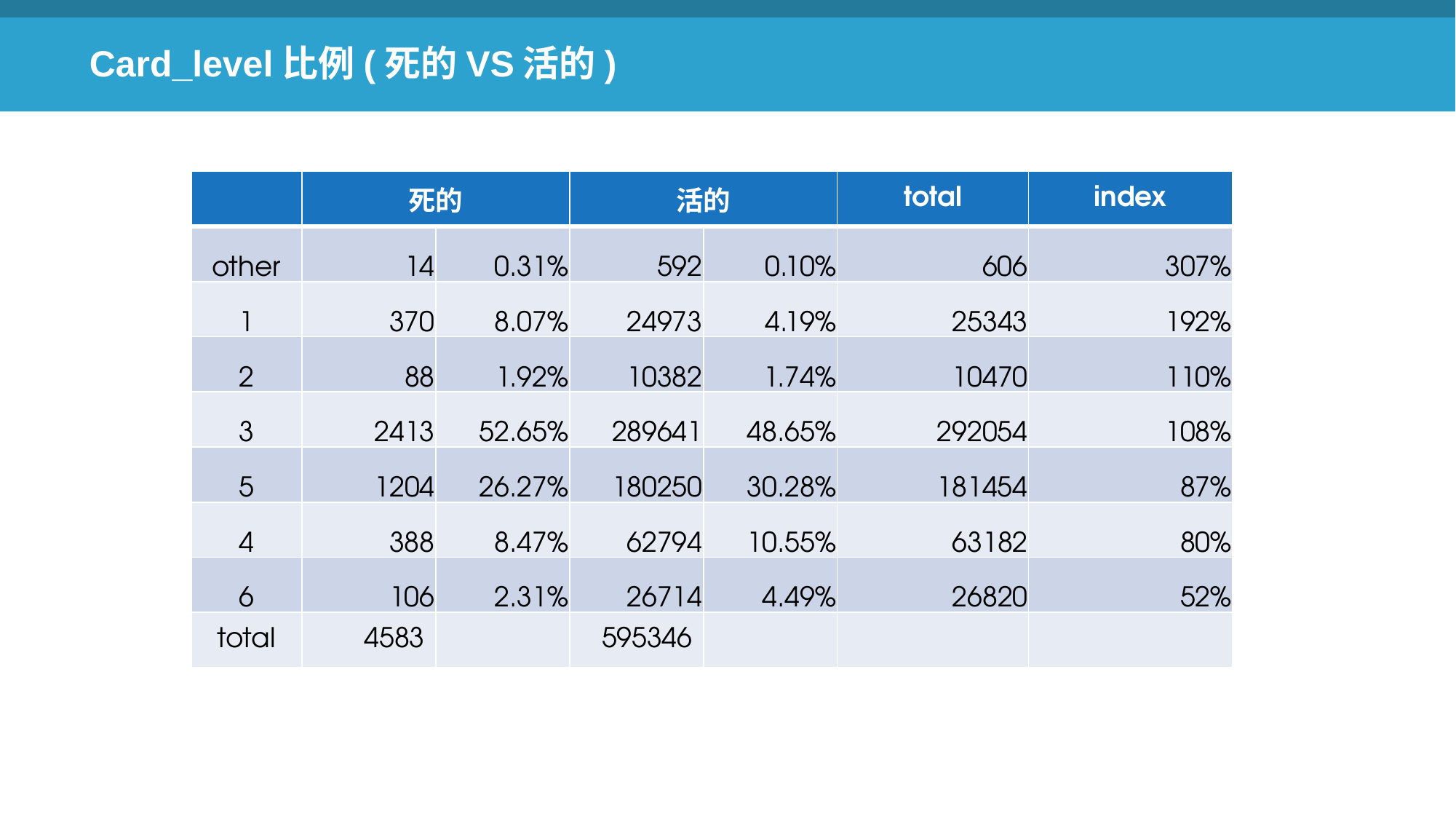

Card_level比例(死的VS活的)
|  | 死的 |  | 活的 |  | total | index |
| --- | --- | --- | --- | --- | --- | --- |
| other | 14 | 0.31% | 592 | 0.10% | 606 | 307% |
| 1 | 370 | 8.07% | 24973 | 4.19% | 25343 | 192% |
| 2 | 88 | 1.92% | 10382 | 1.74% | 10470 | 110% |
| 3 | 2413 | 52.65% | 289641 | 48.65% | 292054 | 108% |
| 5 | 1204 | 26.27% | 180250 | 30.28% | 181454 | 87% |
| 4 | 388 | 8.47% | 62794 | 10.55% | 63182 | 80% |
| 6 | 106 | 2.31% | 26714 | 4.49% | 26820 | 52% |
| total | 4583 |  | 595346 |  |  |  |